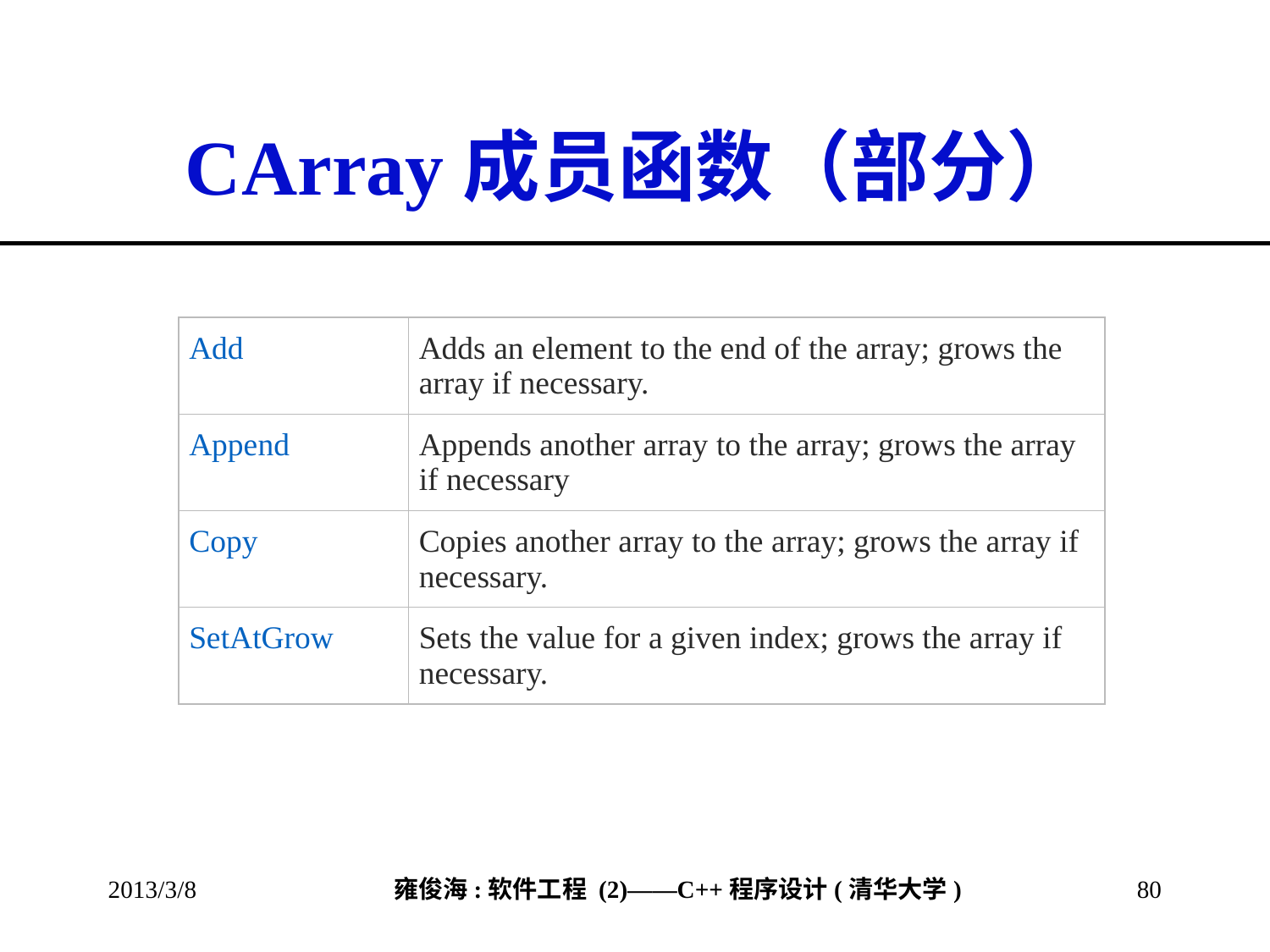

# CArray成员函数（部分）
| Add | Adds an element to the end of the array; grows the array if necessary. |
| --- | --- |
| Append | Appends another array to the array; grows the array if necessary |
| Copy | Copies another array to the array; grows the array if necessary. |
| SetAtGrow | Sets the value for a given index; grows the array if necessary. |
2013/3/8
80